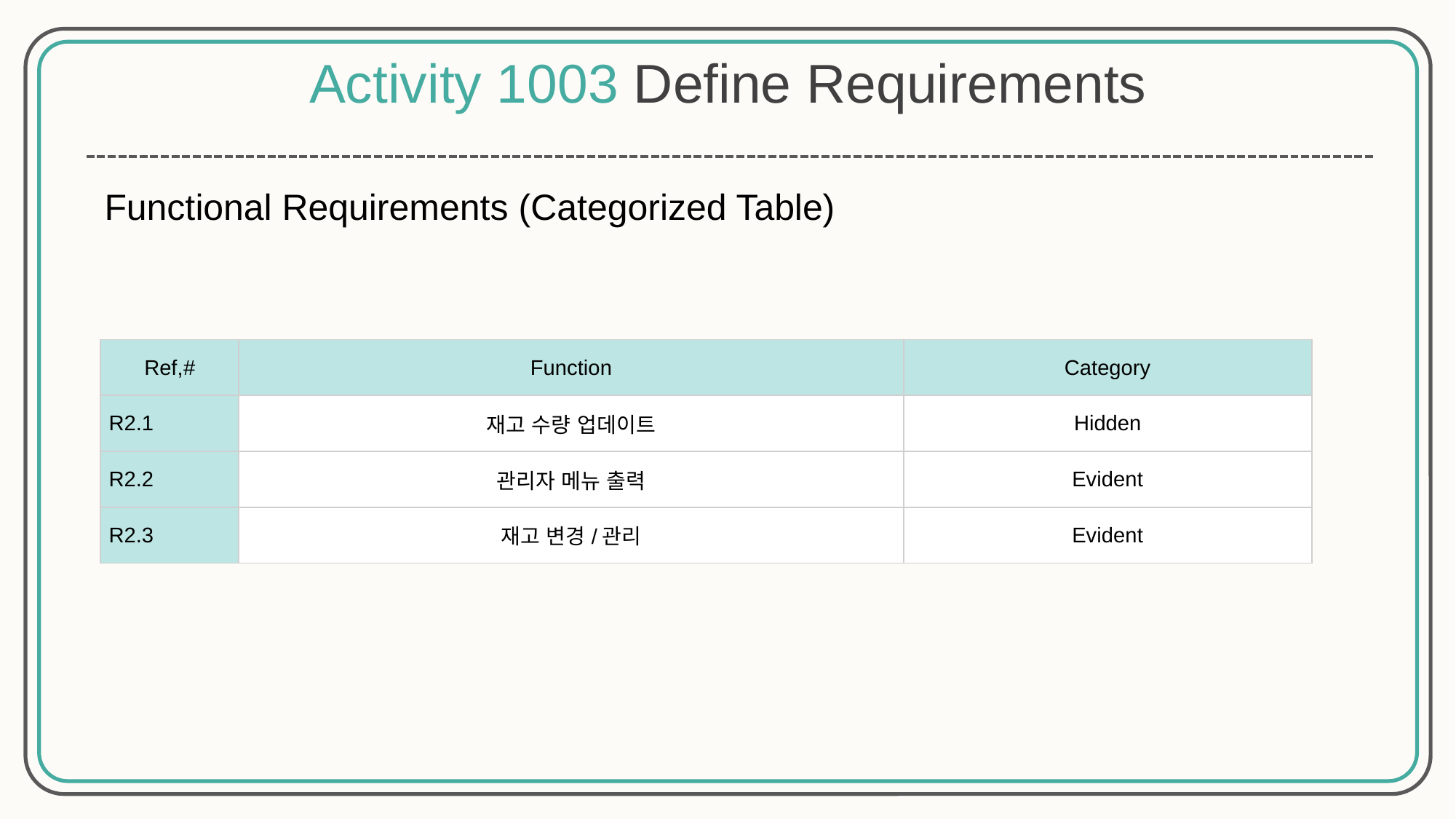

Activity 1003 Define Requirements
Functional Requirements (Categorized Table)
| Ref,# | Function | Category |
| --- | --- | --- |
| R2.1 | 재고 수량 업데이트 | Hidden |
| R2.2 | 관리자 메뉴 출력 | Evident |
| R2.3 | 재고 변경/관리 | Evident |